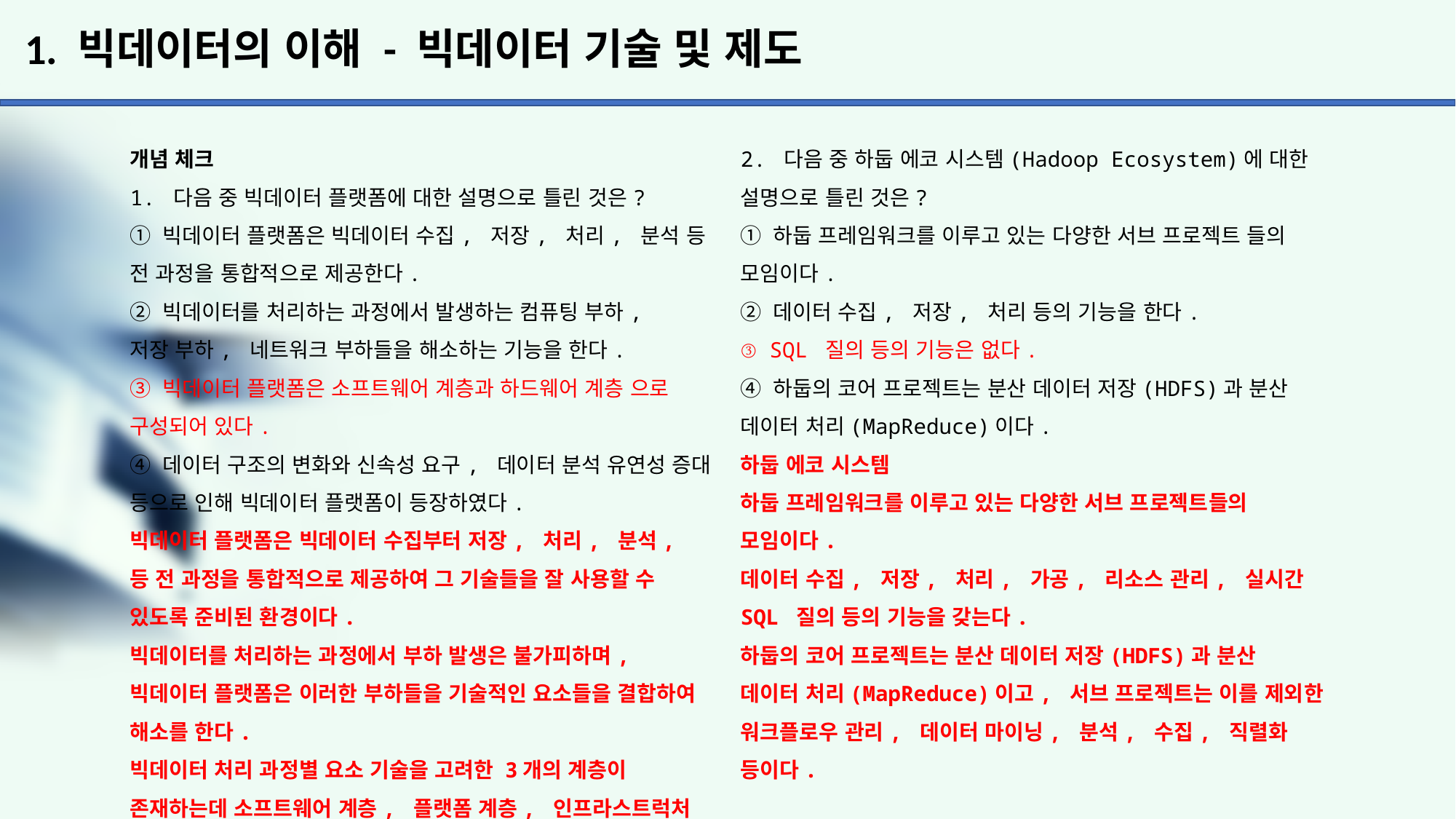

# 1. 빅데이터의 이해 - 빅데이터 기술 및 제도
개념 체크
1. 다음 중 빅데이터 플랫폼에 대한 설명으로 틀린 것은?
① 빅데이터 플랫폼은 빅데이터 수집, 저장, 처리, 분석 등 전 과정을 통합적으로 제공한다.
② 빅데이터를 처리하는 과정에서 발생하는 컴퓨팅 부하,   저장 부하, 네트워크 부하들을 해소하는 기능을 한다.
③ 빅데이터 플랫폼은 소프트웨어 계층과 하드웨어 계층 으로 구성되어 있다.
④ 데이터 구조의 변화와 신속성 요구, 데이터 분석 유연성 증대 등으로 인해 빅데이터 플랫폼이 등장하였다.
빅데이터 플랫폼은 빅데이터 수집부터 저장, 처리, 분석,
등 전 과정을 통합적으로 제공하여 그 기술들을 잘 사용할 수 있도록 준비된 환경이다.
빅데이터를 처리하는 과정에서 부하 발생은 불가피하며, 빅데이터 플랫폼은 이러한 부하들을 기술적인 요소들을 결합하여 해소를 한다.
빅데이터 처리 과정별 요소 기술을 고려한 3개의 계층이 존재하는데 소프트웨어 계층, 플랫폼 계층, 인프라스트럭처
계층으로 구성되어 있다.
빅데이터 플랫폼은 비즈니스 요구사항 변화, 데이터 규모와
처리 복잡도 증가, 데이터 구조의 변화와 신속성 요구, 데이터 분석 유연성 증대로 인해 등장하게 되었다.
2. 다음 중 하둡 에코 시스템(Hadoop Ecosystem)에 대한
설명으로 틀린 것은?
① 하둡 프레임워크를 이루고 있는 다양한 서브 프로젝트 들의 모임이다.
② 데이터 수집, 저장, 처리 등의 기능을 한다.
③ SQL 질의 등의 기능은 없다.
④ 하둡의 코어 프로젝트는 분산 데이터 저장(HDFS)과 분산 데이터 처리(MapReduce)이다.
하둡 에코 시스템
하둡 프레임워크를 이루고 있는 다양한 서브 프로젝트들의
모임이다.
데이터 수집, 저장, 처리, 가공, 리소스 관리, 실시간 SQL 질의 등의 기능을 갖는다.
하둡의 코어 프로젝트는 분산 데이터 저장(HDFS)과 분산
데이터 처리(MapReduce)이고, 서브 프로젝트는 이를 제외한
워크플로우 관리, 데이터 마이닝, 분석, 수집, 직렬화 등이다.